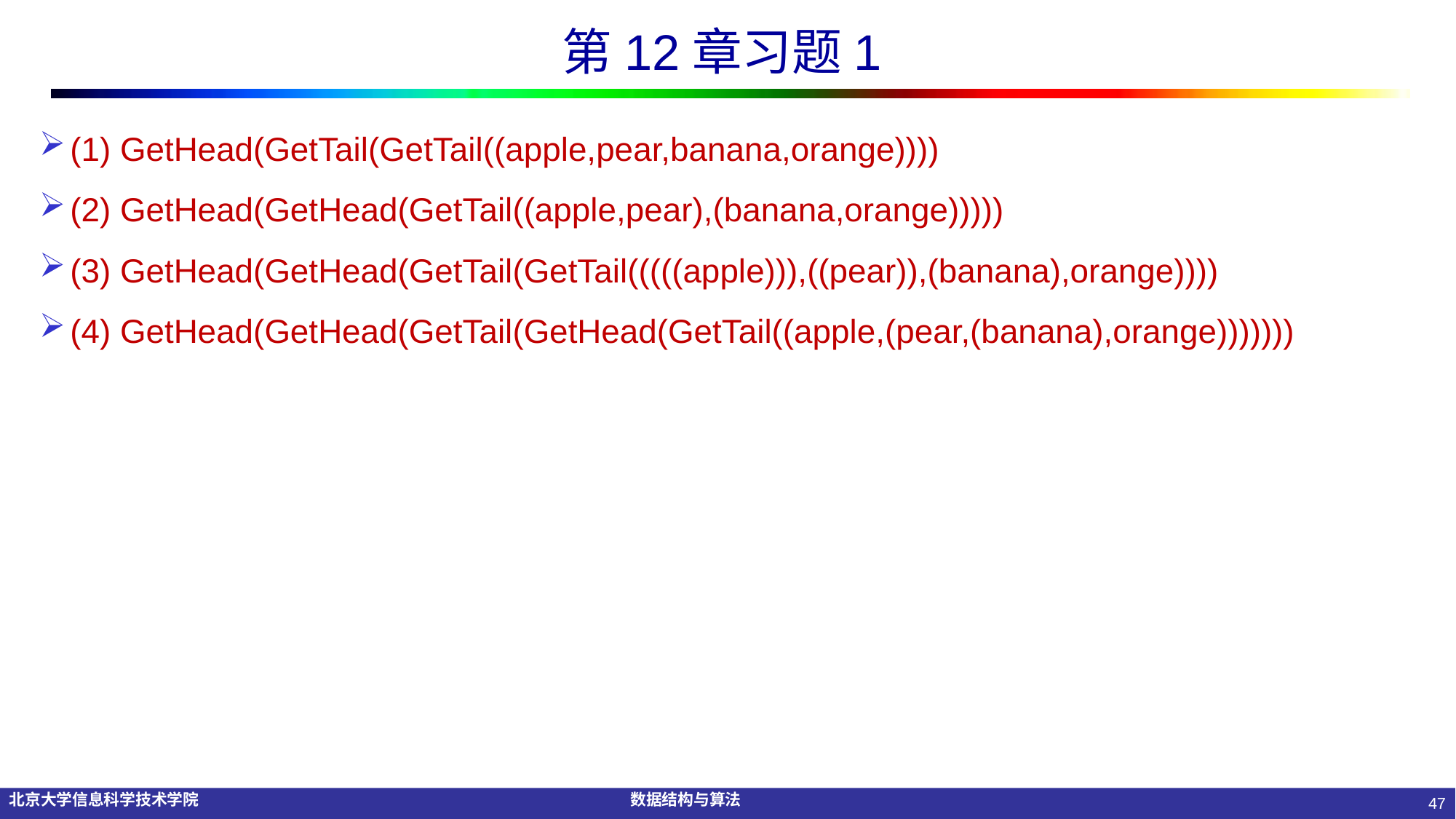

# 第12章习题1
(1) GetHead(GetTail(GetTail((apple,pear,banana,orange))))
(2) GetHead(GetHead(GetTail((apple,pear),(banana,orange)))))
(3) GetHead(GetHead(GetTail(GetTail(((((apple))),((pear)),(banana),orange))))
(4) GetHead(GetHead(GetTail(GetHead(GetTail((apple,(pear,(banana),orange)))))))

47